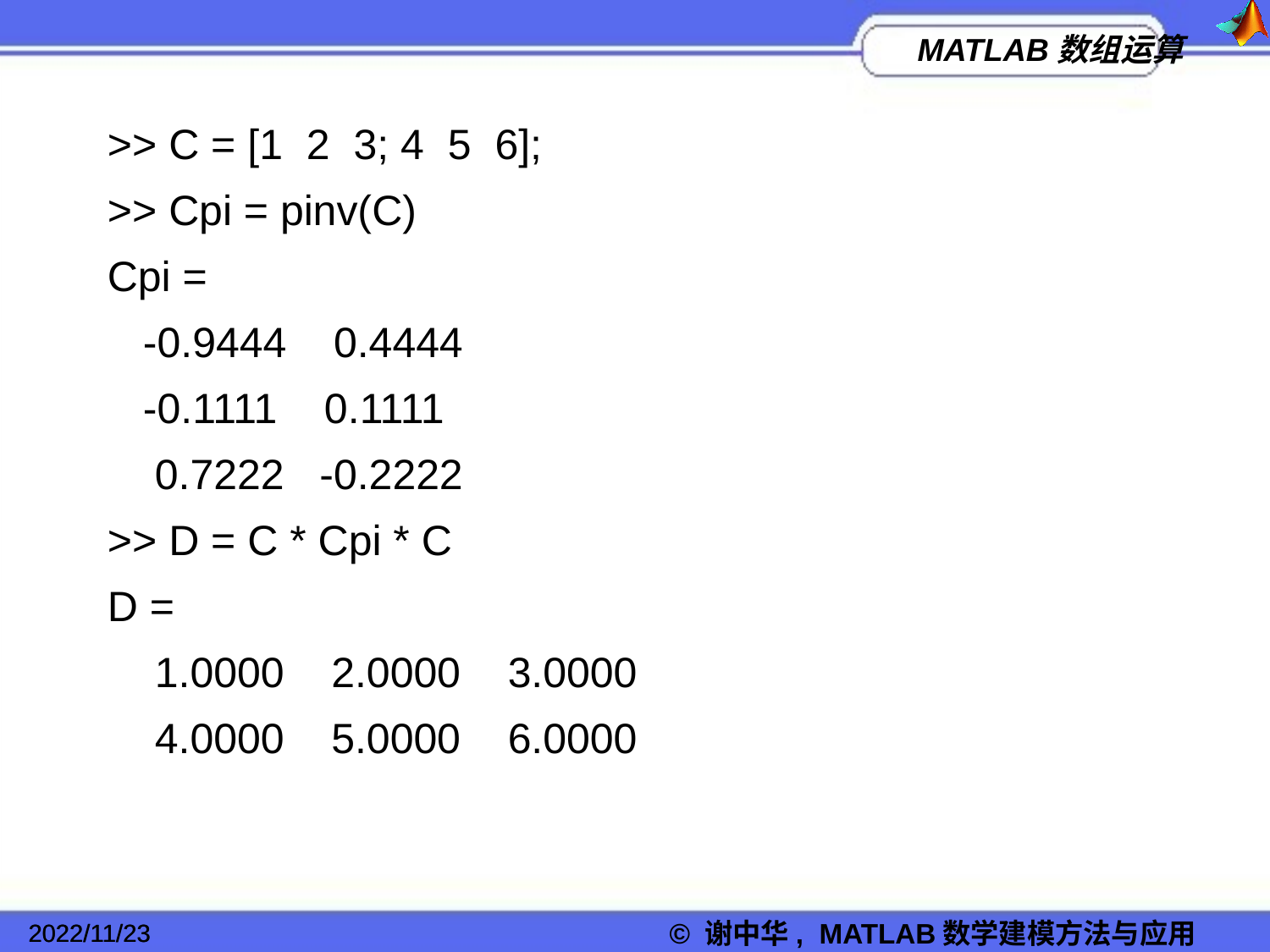

>> C = [1  2  3; 4  5  6];
>> Cpi = pinv(C)
Cpi =
   -0.9444    0.4444
   -0.1111    0.1111
    0.7222   -0.2222
>> D = C * Cpi * C
D =
    1.0000    2.0000    3.0000
    4.0000    5.0000    6.0000
2022/11/23
© 谢中华,  MATLAB数学建模方法与应用